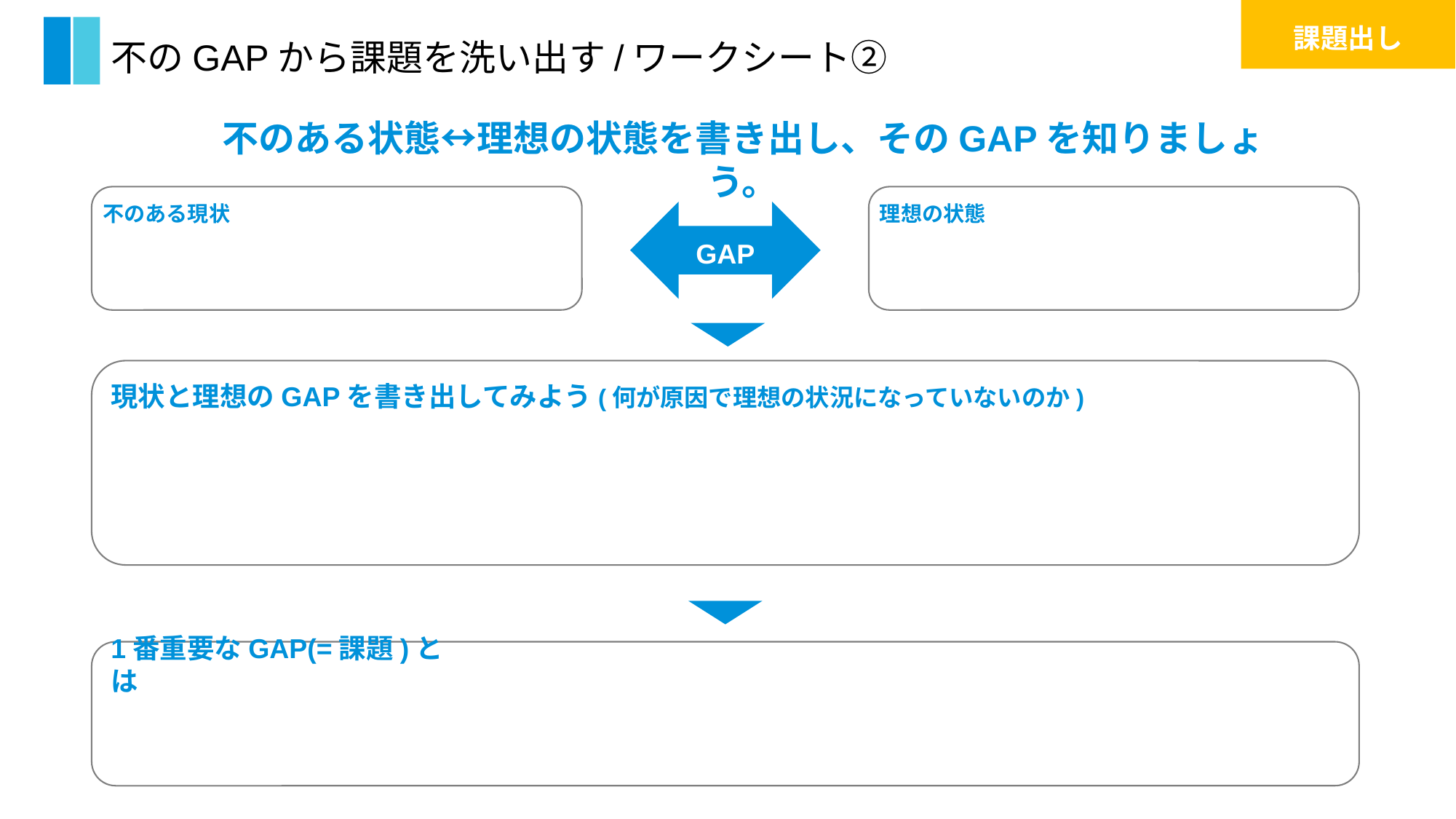

課題出し
# 不のGAPから課題を洗い出す/ワークシート②
不のある状態↔理想の状態を書き出し、そのGAPを知りましょう。

不のある現状
理想の状態
GAP

現状と理想のGAPを書き出してみよう(何が原因で理想の状況になっていないのか)

1番重要なGAP(=課題)とは